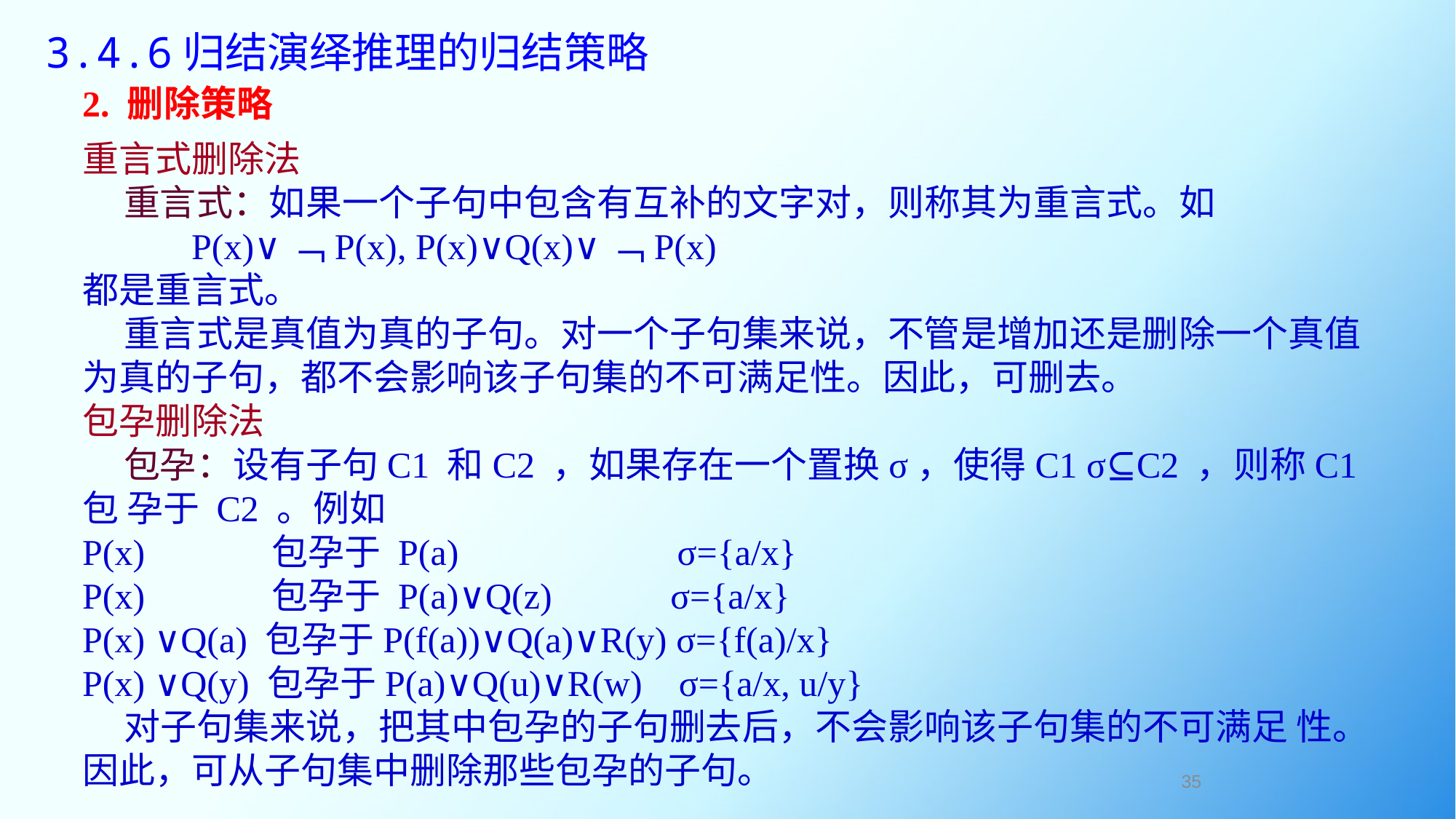

# 3.4.6归结演绎推理的归结策略
2. 删除策略
重言式删除法
    重言式：如果一个子句中包含有互补的文字对，则称其为重言式。如
	P(x)∨﹁P(x), P(x)∨Q(x)∨﹁P(x)
都是重言式。
    重言式是真值为真的子句。对一个子句集来说，不管是增加还是删除一个真值为真的子句，都不会影响该子句集的不可满足性。因此，可删去。
包孕删除法
    包孕：设有子句C1 和C2 ，如果存在一个置换σ，使得C1 σ⊆C2 ，则称C1 包 孕于 C2 。例如
P(x)             包孕于 P(a)                        σ={a/x}
P(x)             包孕于 P(a)∨Q(z)             σ={a/x}
P(x) ∨Q(a) 包孕于P(f(a))∨Q(a)∨R(y) σ={f(a)/x}
P(x) ∨Q(y) 包孕于P(a)∨Q(u)∨R(w)    σ={a/x, u/y}
    对子句集来说，把其中包孕的子句删去后，不会影响该子句集的不可满足 性。因此，可从子句集中删除那些包孕的子句。
35